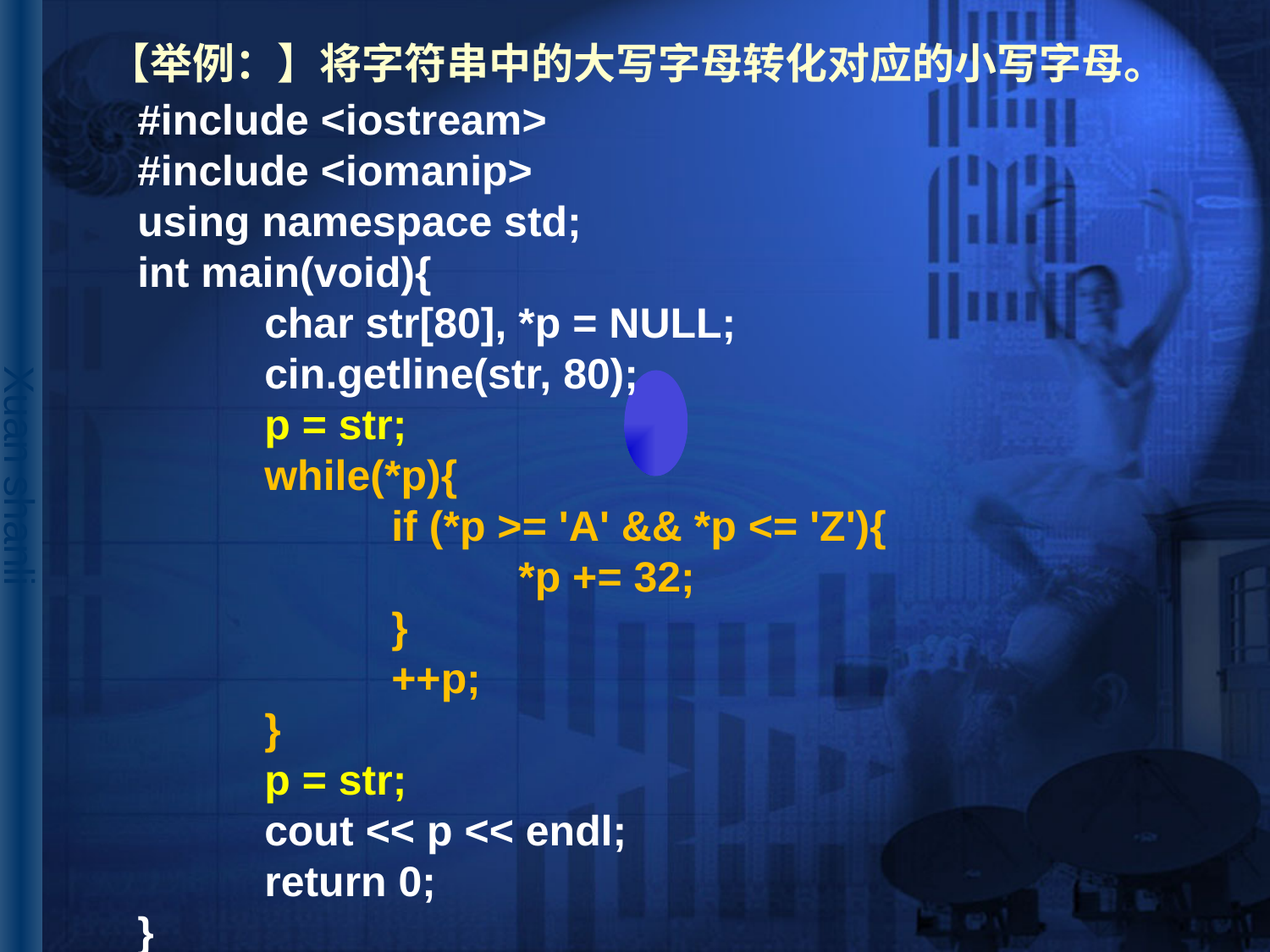

# 【举例：】将字符串中的大写字母转化对应的小写字母。
#include <iostream>
#include <iomanip>
using namespace std;
int main(void){
	char str[80], *p = NULL;
	cin.getline(str, 80);
	p = str;
	while(*p){
		if (*p >= 'A' && *p <= 'Z'){
			*p += 32;
		}
		++p;
	}
	p = str;
	cout << p << endl;
	return 0;
}